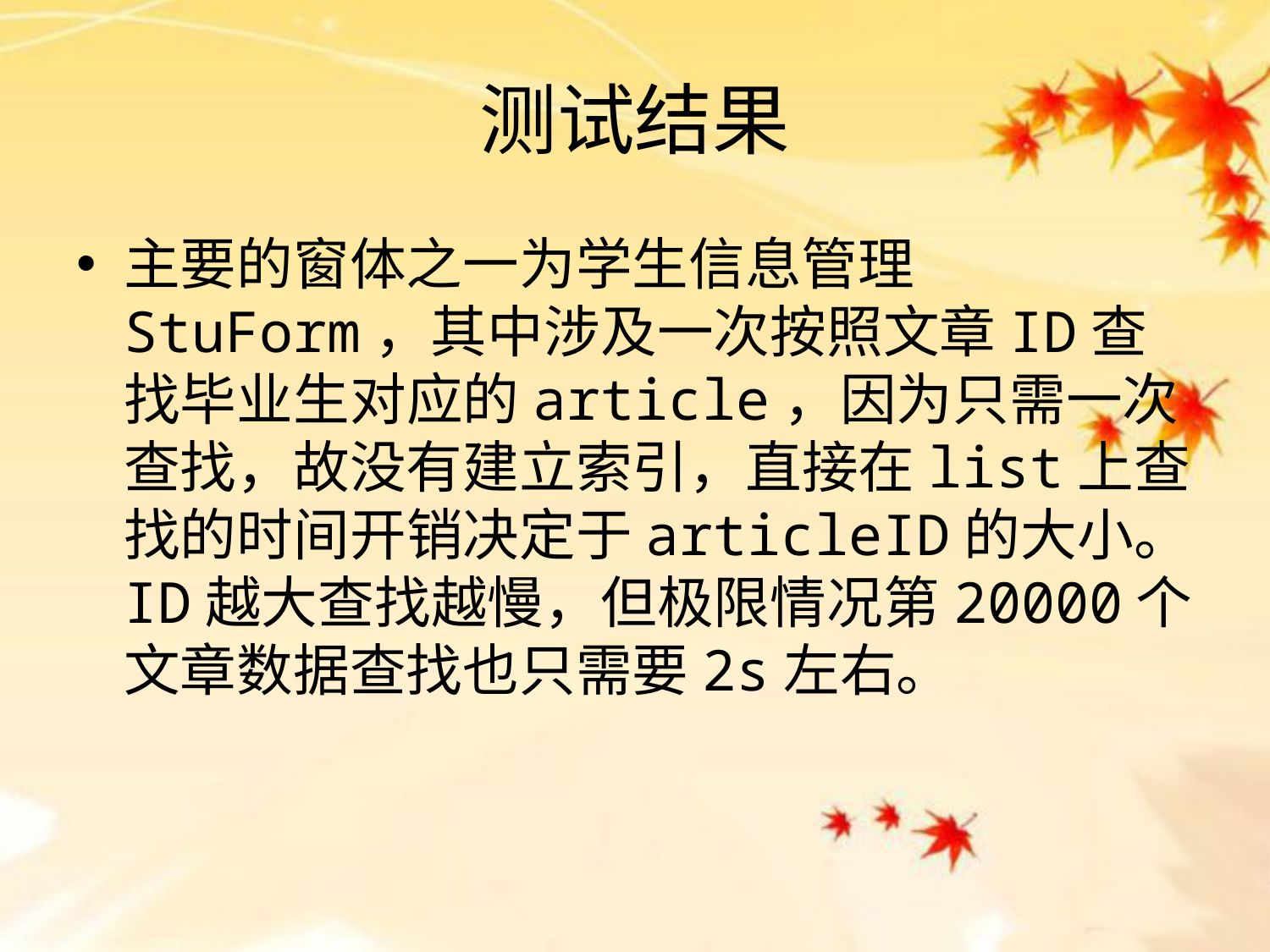

# 测试结果
主要的窗体之一为学生信息管理StuForm，其中涉及一次按照文章ID查找毕业生对应的article，因为只需一次查找，故没有建立索引，直接在list上查找的时间开销决定于articleID的大小。ID越大查找越慢，但极限情况第20000个文章数据查找也只需要2s左右。